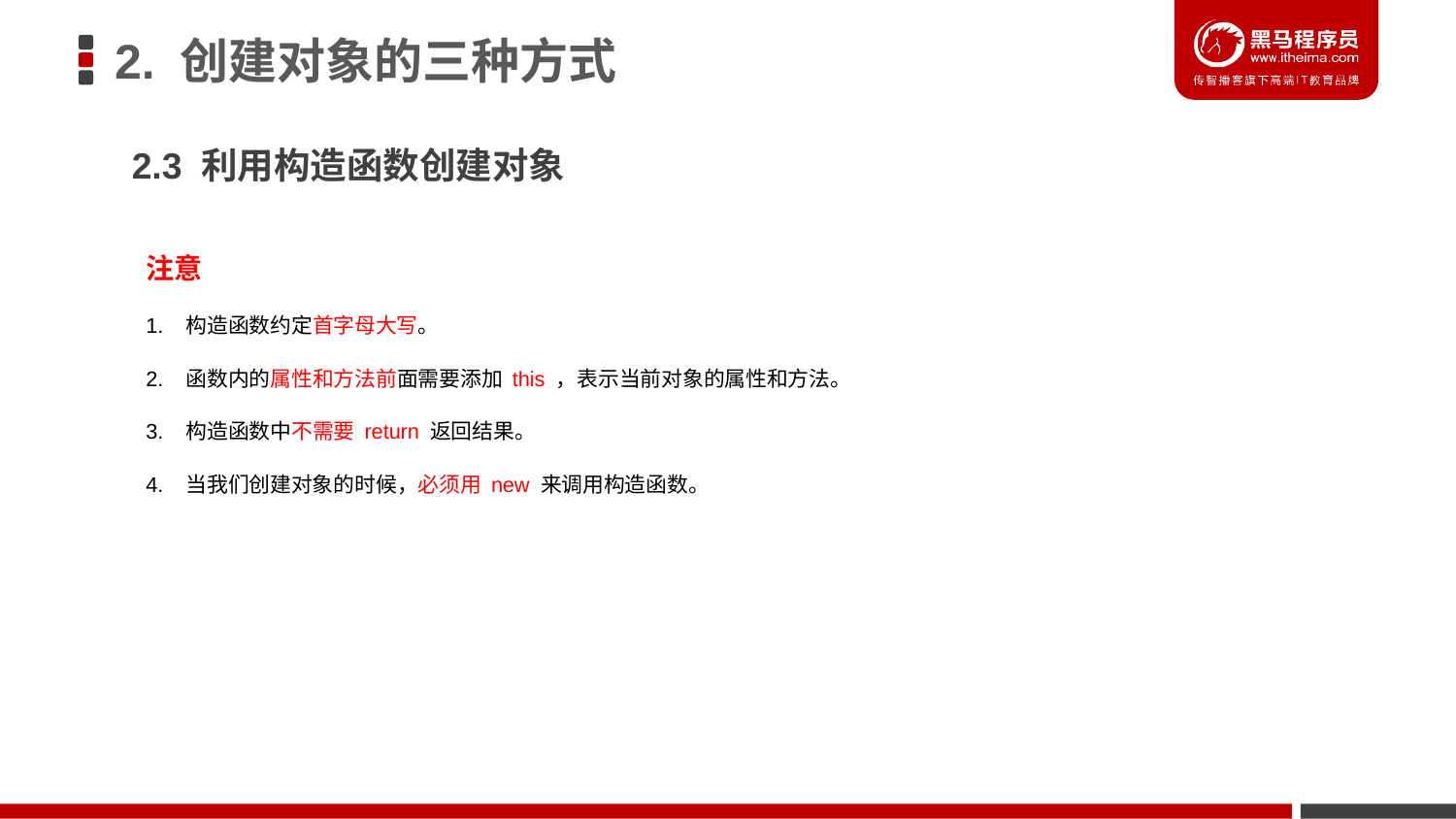

# 2. 创建对象的三种方式
2.3 利用构造函数创建对象
注意
1.   构造函数约定首字母大写。
2.   函数内的属性和方法前面需要添加 this ，表示当前对象的属性和方法。
3.   构造函数中不需要 return 返回结果。
4.   当我们创建对象的时候，必须用 new 来调用构造函数。